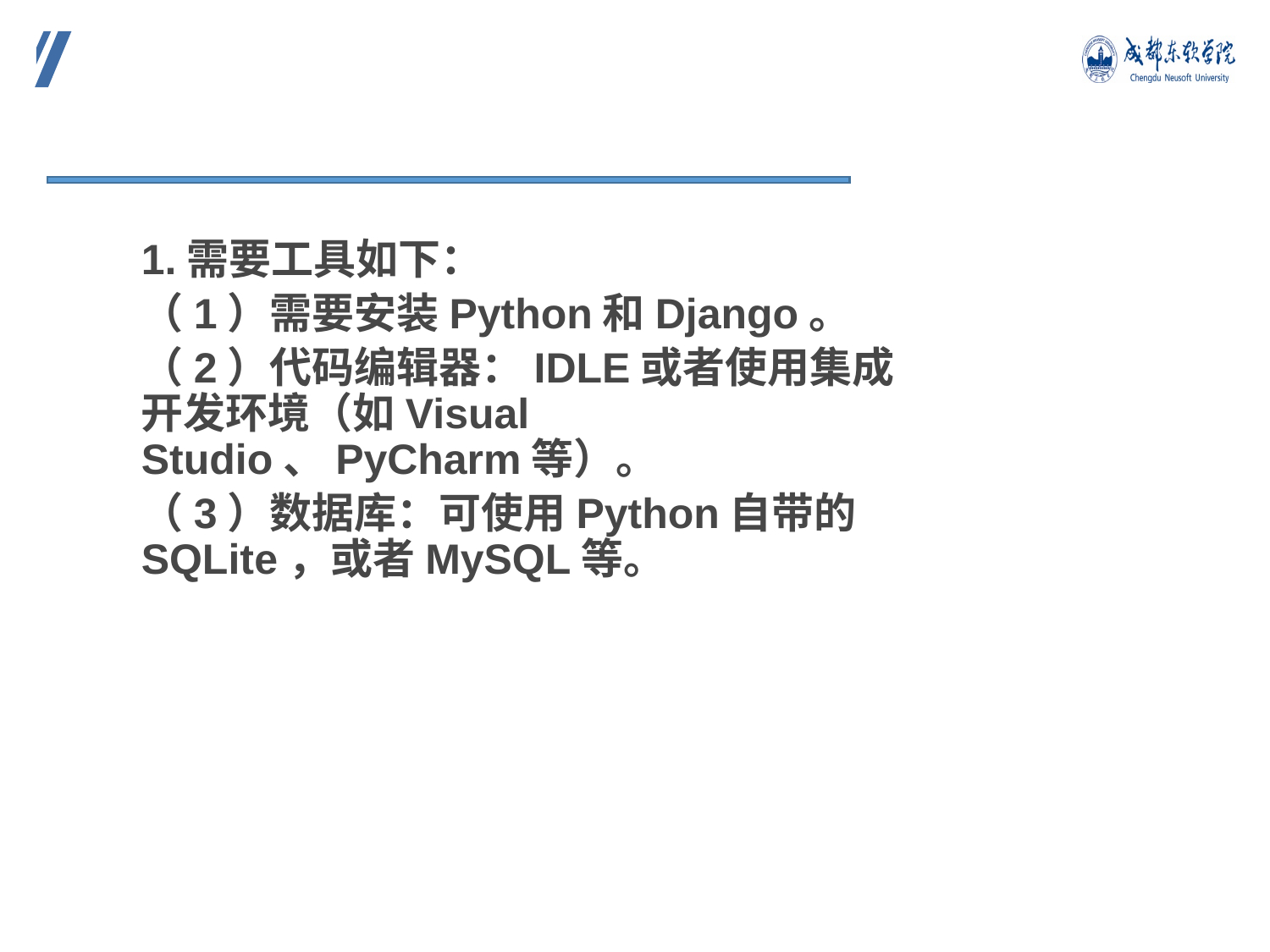

1.需要工具如下：
（1）需要安装Python和Django。
（2）代码编辑器：IDLE或者使用集成开发环境（如Visual Studio、PyCharm等）。
（3）数据库：可使用Python自带的SQLite，或者MySQL等。